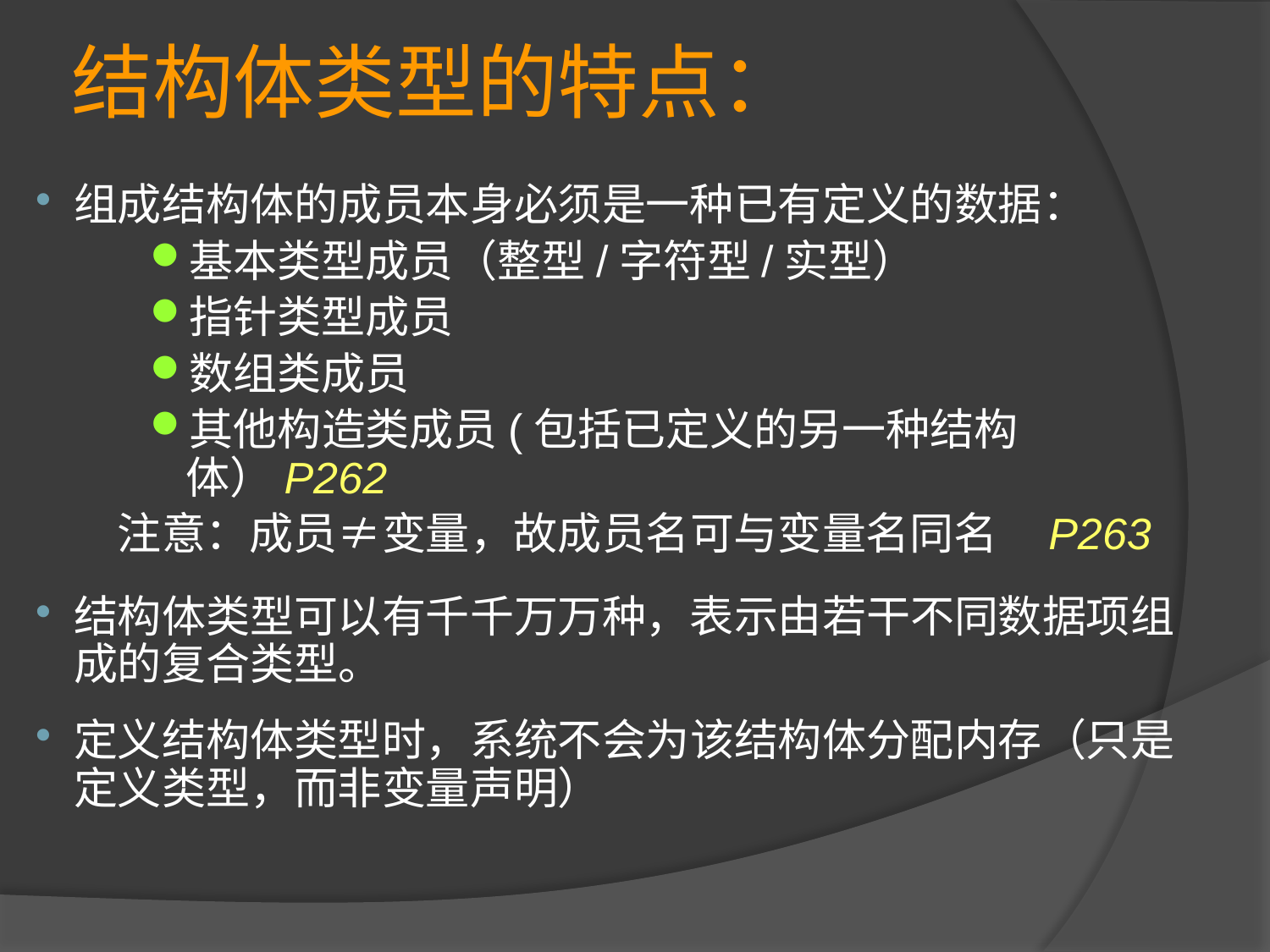

# 结构体类型的特点：
组成结构体的成员本身必须是一种已有定义的数据：
基本类型成员（整型/字符型/实型）
指针类型成员
数组类成员
其他构造类成员(包括已定义的另一种结构体）P262
       注意：成员≠变量，故成员名可与变量名同名    P263
结构体类型可以有千千万万种，表示由若干不同数据项组 成的复合类型。
定义结构体类型时，系统不会为该结构体分配内存（只是定义类型，而非变量声明）